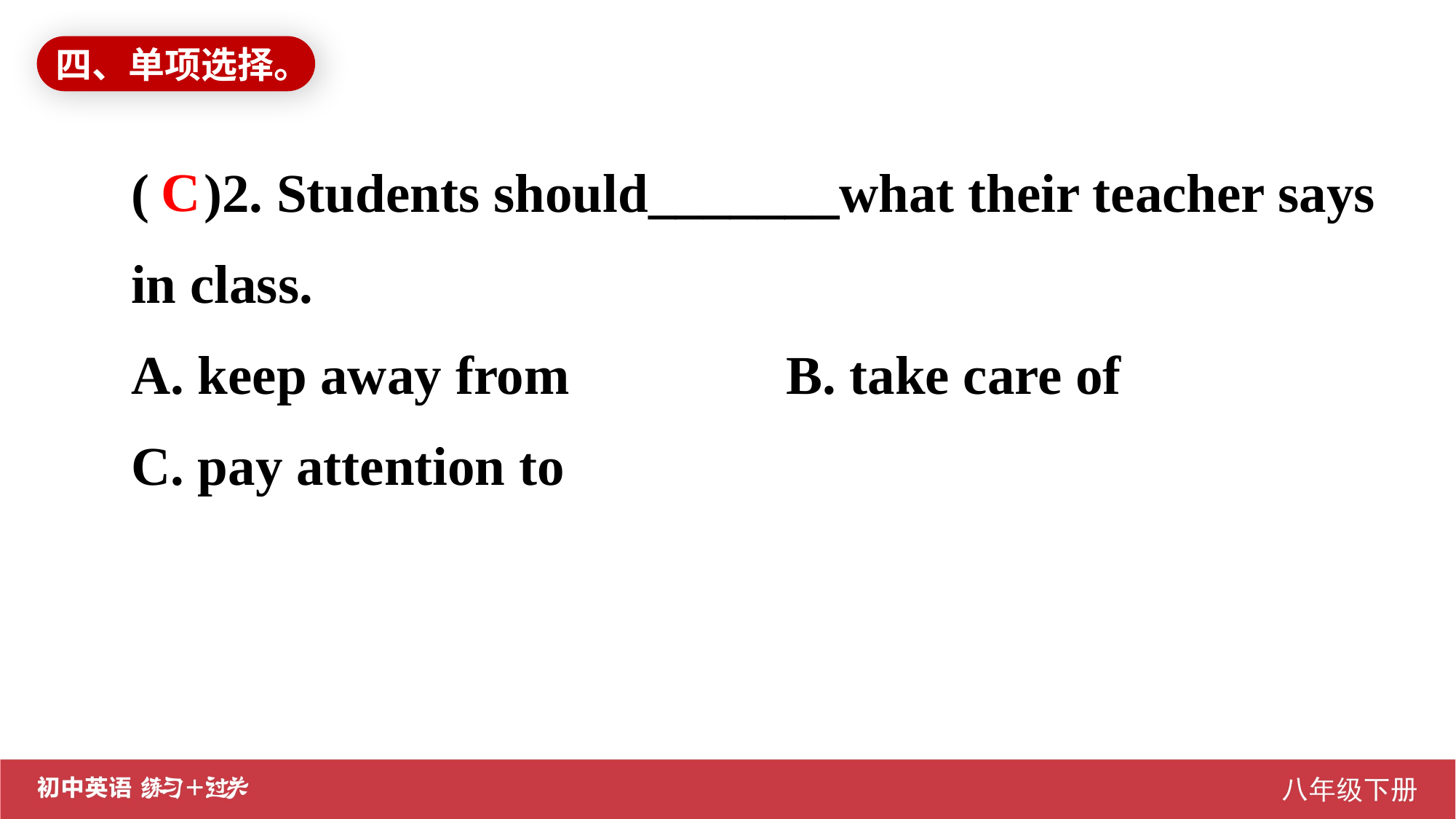

四、单项选择。
(    )2. Students should_______what their teacher says in class.
A. keep away from		B. take care of
C. pay attention to
C